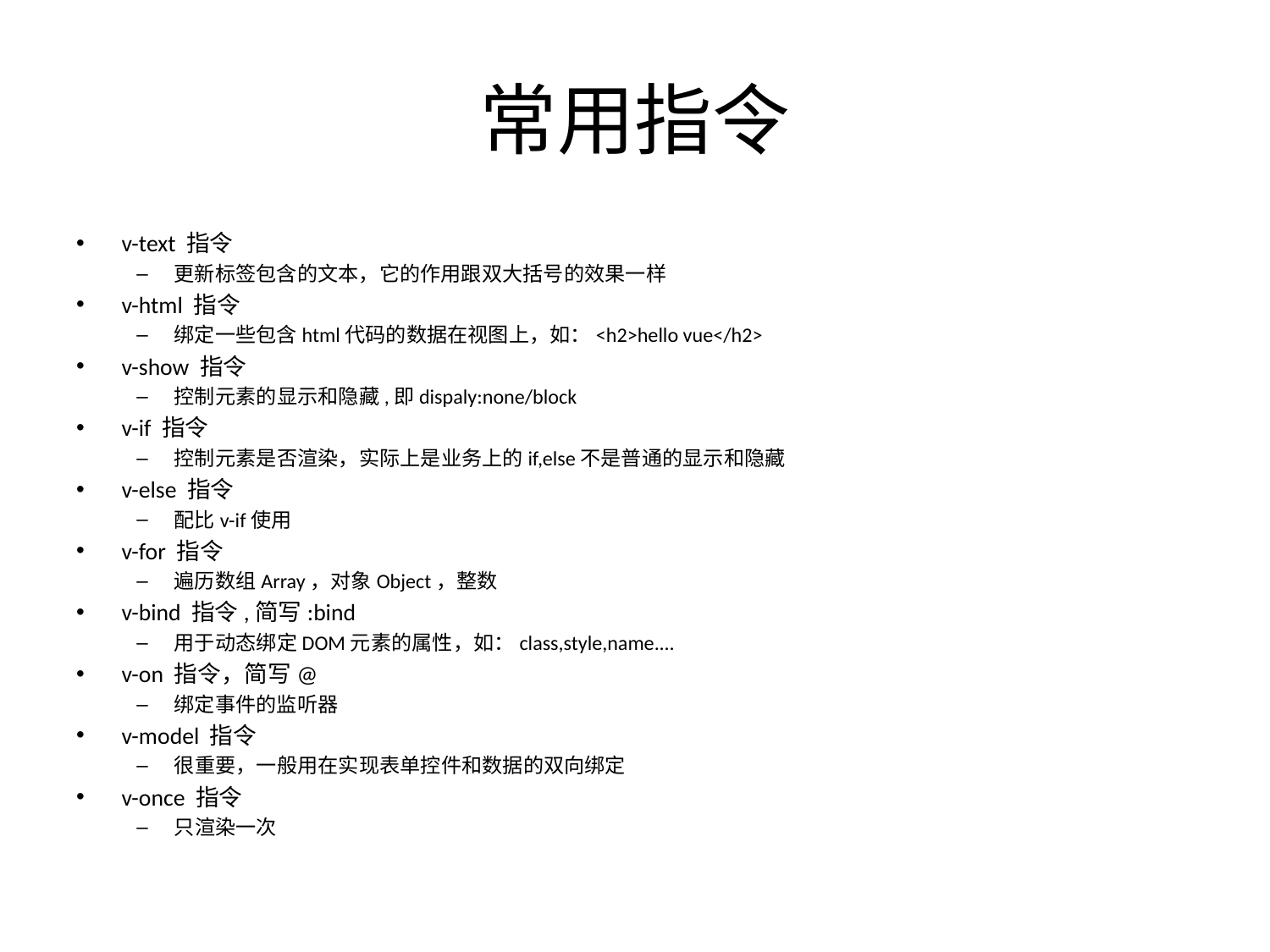

# 常用指令
v-text 指令
更新标签包含的文本，它的作用跟双大括号的效果一样
v-html 指令
绑定一些包含html代码的数据在视图上，如：<h2>hello vue</h2>
v-show 指令
控制元素的显示和隐藏,即dispaly:none/block
v-if 指令
控制元素是否渲染，实际上是业务上的if,else不是普通的显示和隐藏
v-else 指令
配比v-if使用
v-for 指令
遍历数组Array，对象Object，整数
v-bind 指令,简写:bind
用于动态绑定DOM元素的属性，如：class,style,name....
v-on 指令，简写@
绑定事件的监听器
v-model 指令
很重要，一般用在实现表单控件和数据的双向绑定
v-once 指令
只渲染一次